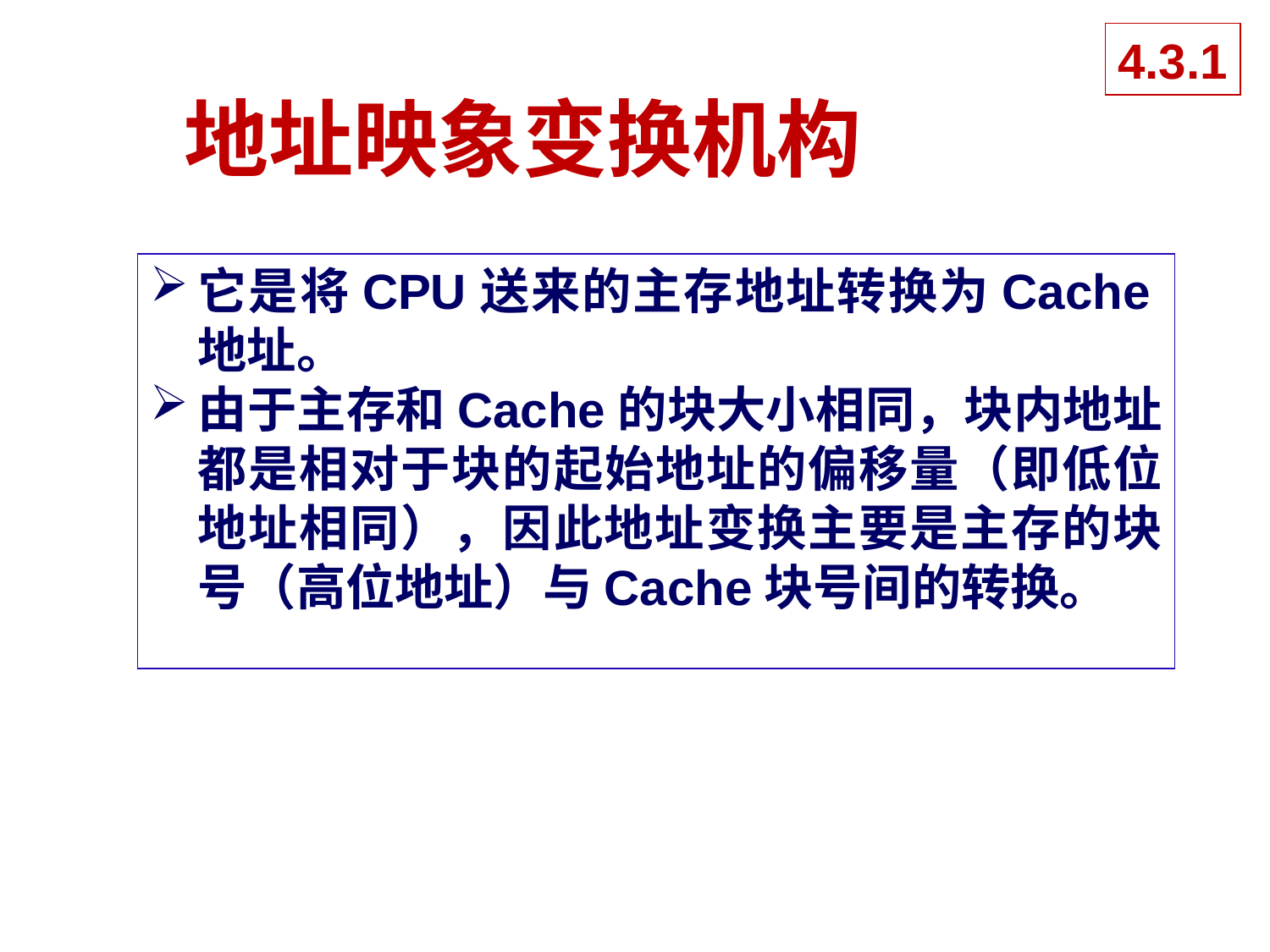

4.3.1
# 地址映象变换机构
它是将CPU送来的主存地址转换为Cache地址。
由于主存和Cache的块大小相同，块内地址都是相对于块的起始地址的偏移量（即低位地址相同），因此地址变换主要是主存的块号（高位地址）与Cache块号间的转换。